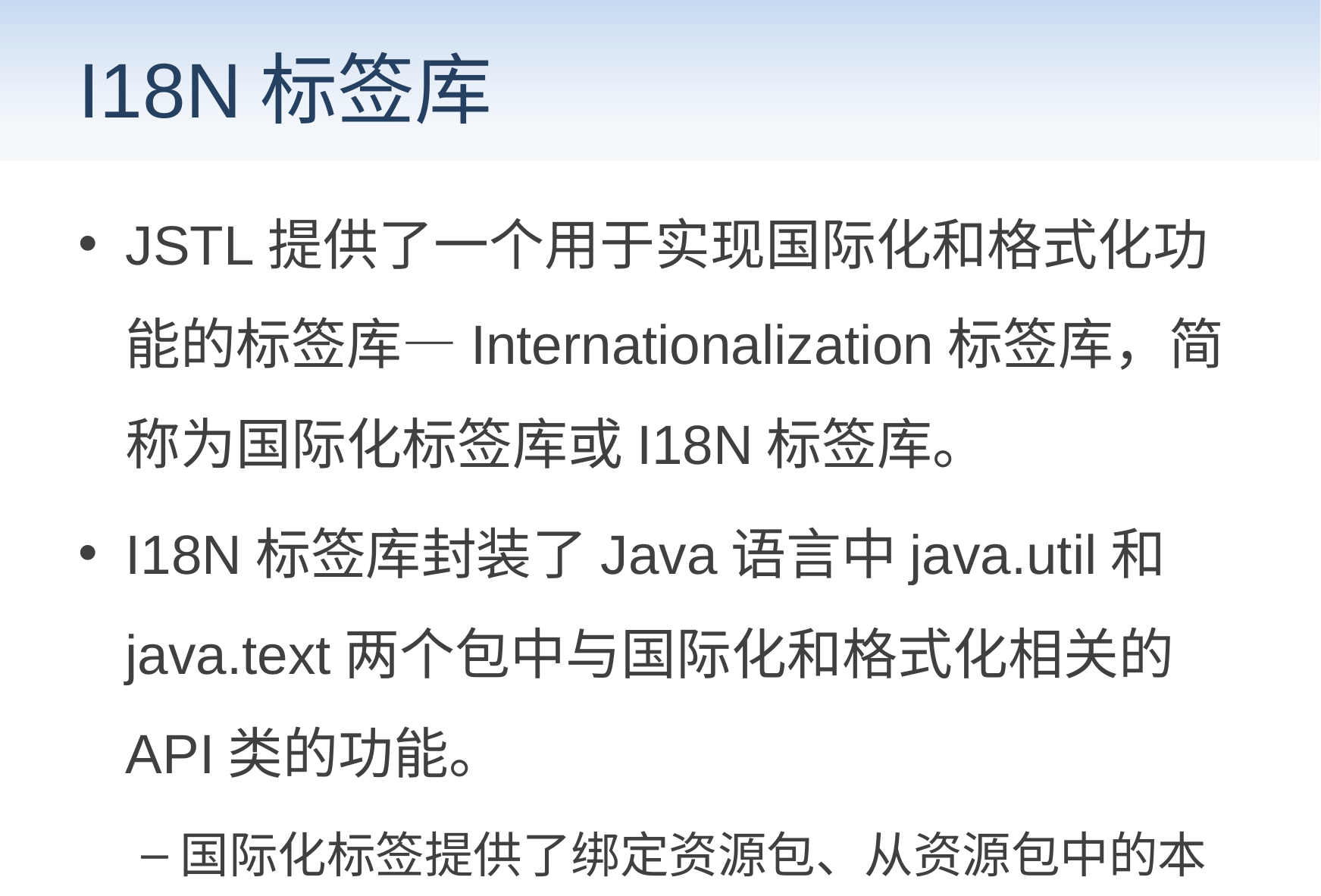

# I18N标签库
JSTL提供了一个用于实现国际化和格式化功能的标签库—Internationalization标签库，简称为国际化标签库或I18N标签库。
I18N标签库封装了Java语言中java.util和java.text两个包中与国际化和格式化相关的API类的功能。
国际化标签提供了绑定资源包、从资源包中的本地资源文件读取文本内容的功能；
格式化标签提供了对数字、日期时间等本地敏感的数据按本地化信息显示的功能。

在JSP页面中使用I18N标签库，首先需要使用taglib指令导入。

<%@taglib prefix="fmt" uri=" http://java.sun.com/jsp/jstl/fmt"%>